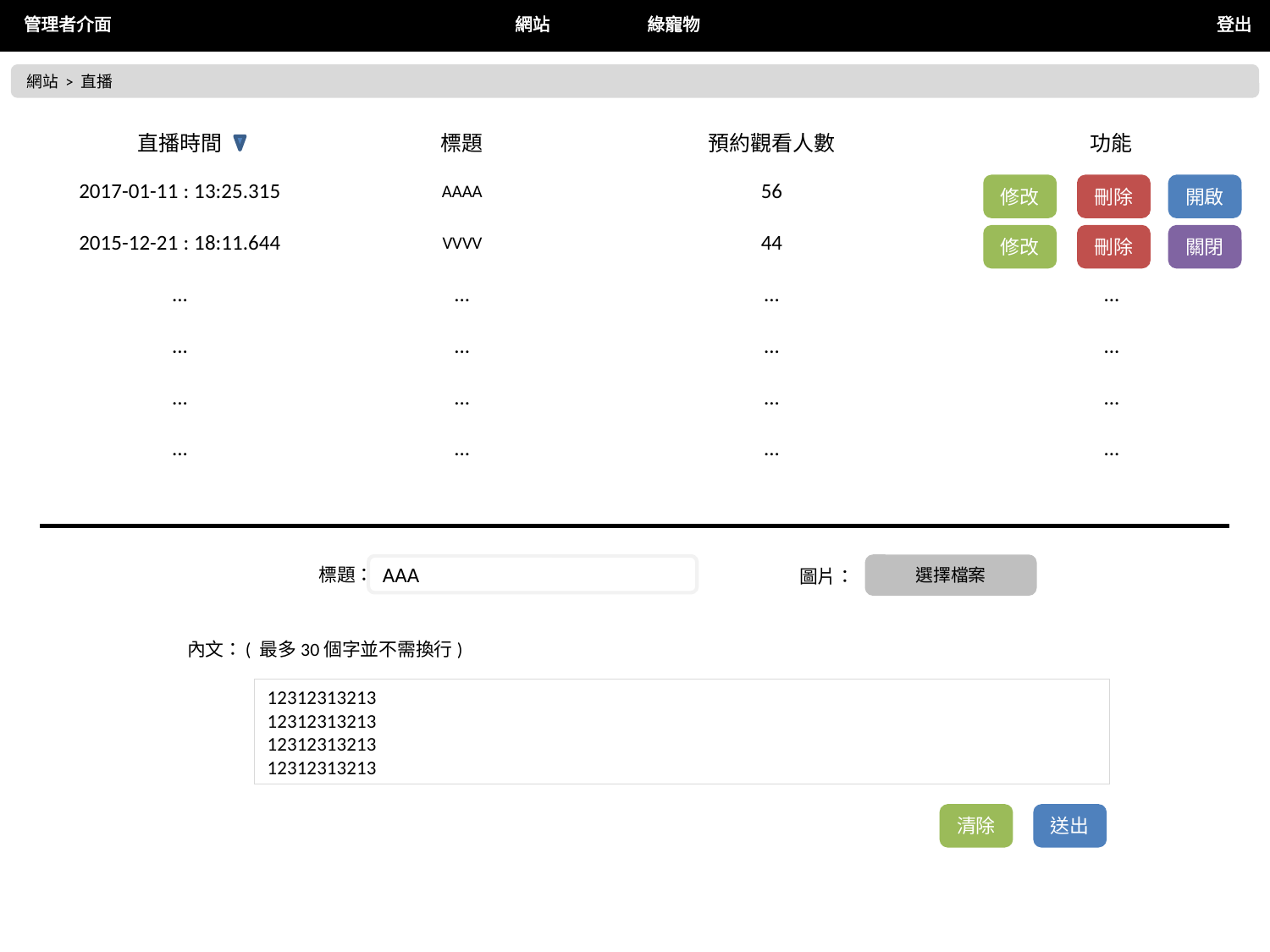

綠寵物
網站
登出
管理者介面
網站 > 直播
| 直播時間 | 標題 | 預約觀看人數 | 功能 |
| --- | --- | --- | --- |
| 2017-01-11 : 13:25.315 | AAAA | 56 |  |
| 2015-12-21 : 18:11.644 | VVVV | 44 |  |
| ... | ... | ... | ... |
| ... | ... | ... | ... |
| ... | ... | ... | ... |
| ... | ... | ... | ... |

修改
刪除
開啟
修改
刪除
關閉
AAA
選擇檔案
標題：
圖片：
內文：
( 最多30個字並不需換行)
12312313213
12312313213
12312313213
12312313213
清除
送出